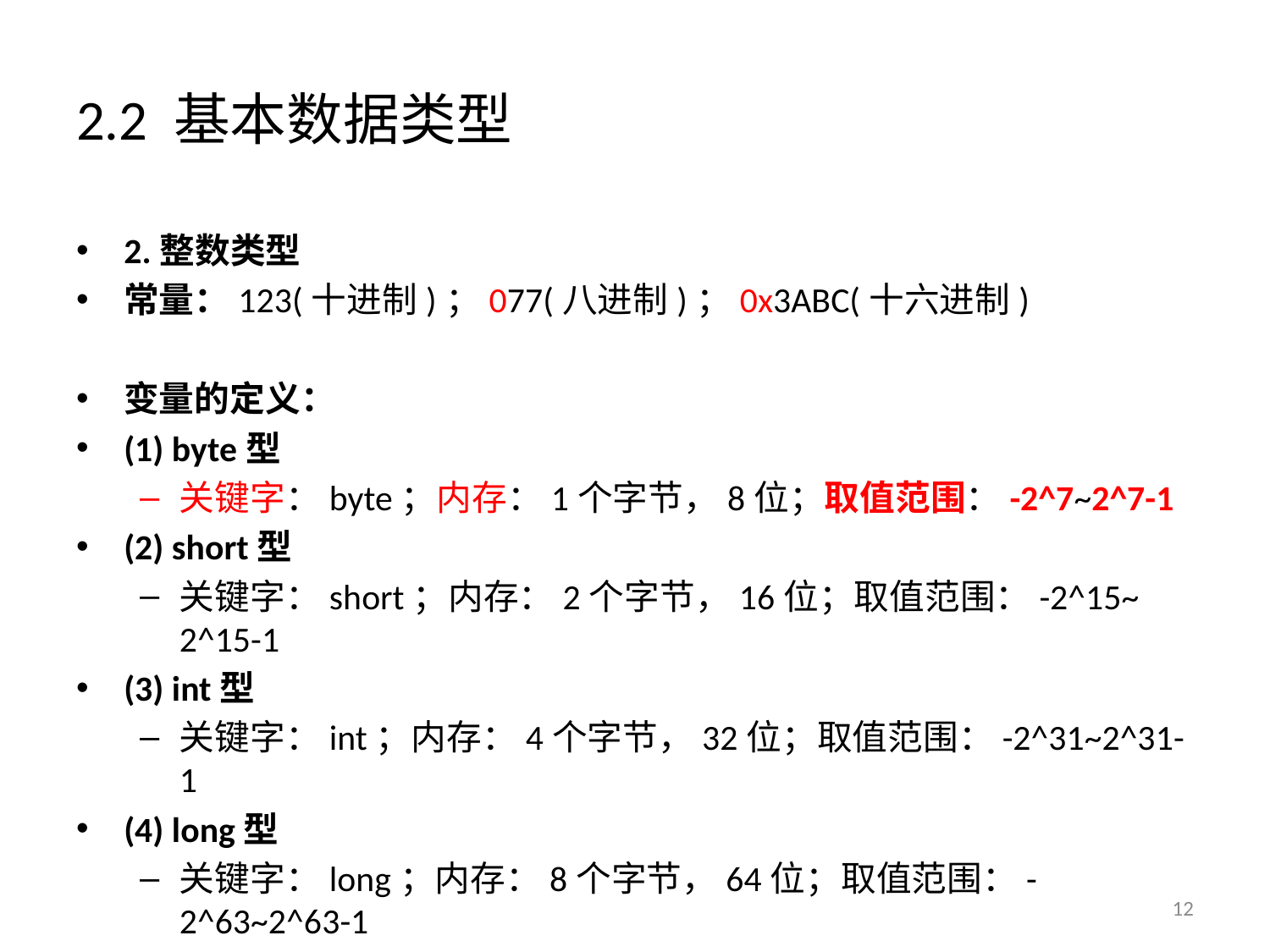

# 2.2 基本数据类型
2.整数类型
常量：123(十进制)；077(八进制)；0x3ABC(十六进制)

变量的定义：
(1) byte型
关键字：byte；内存：1个字节，8位；取值范围：-2^7~2^7-1
(2) short型
关键字：short；内存：2个字节，16位；取值范围：-2^15~ 2^15-1
(3) int型
关键字：int；内存：4个字节，32位；取值范围：-2^31~2^31-1
(4) long型
关键字：long；内存：8个字节，64位；取值范围：-2^63~2^63-1

12